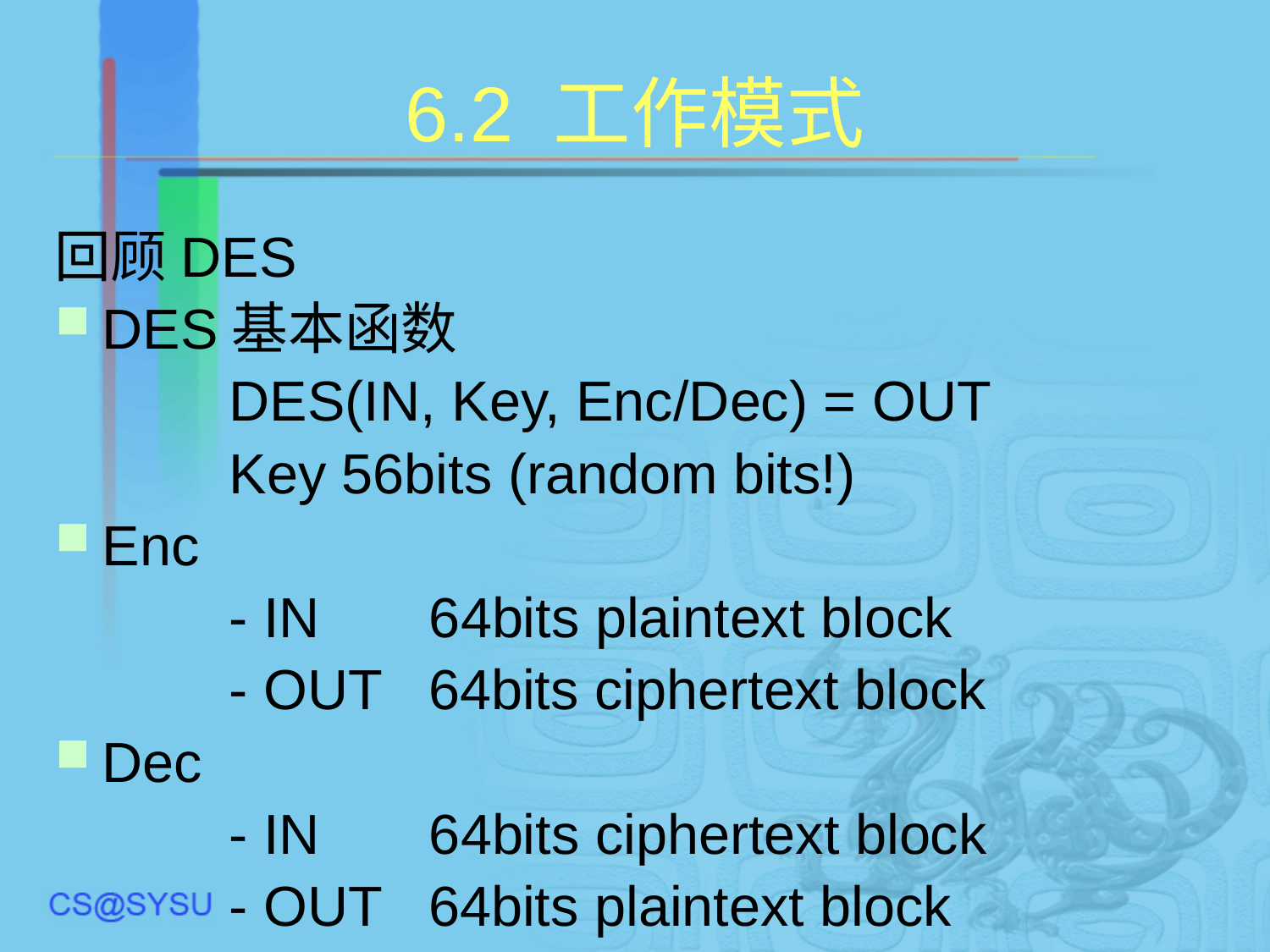

# 6.2 工作模式
回顾DES
DES基本函数
		DES(IN, Key, Enc/Dec) = OUT
		Key 56bits (random bits!)
Enc
		- IN       64bits plaintext block
		- OUT   64bits ciphertext block
Dec
		- IN       64bits ciphertext block
		- OUT   64bits plaintext block